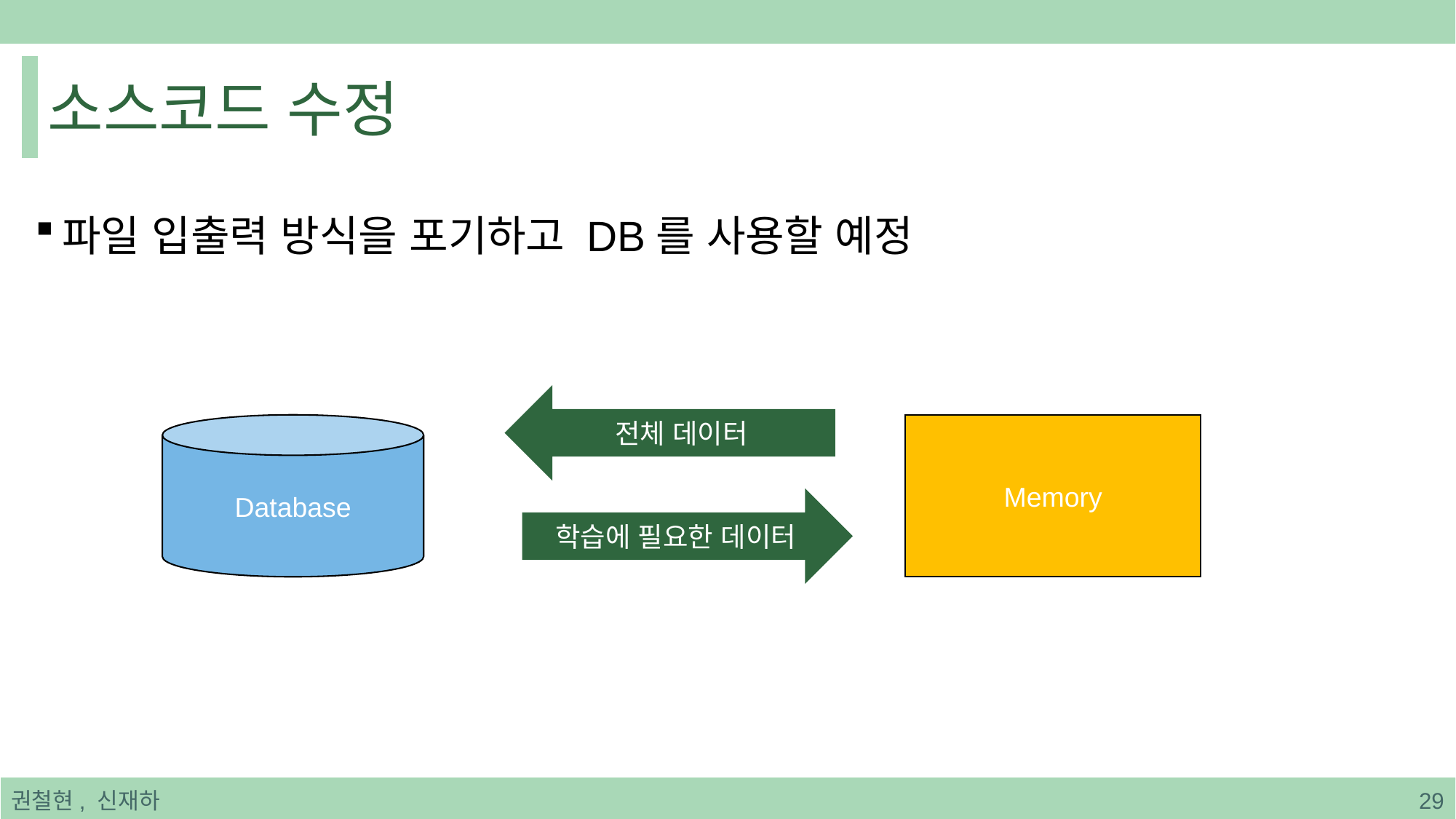

# 소스코드 수정
파일 입출력 방식을 포기하고 DB를 사용할 예정

전체 데이터
Database
Memory
학습에 필요한 데이터
권철현, 신재하
29